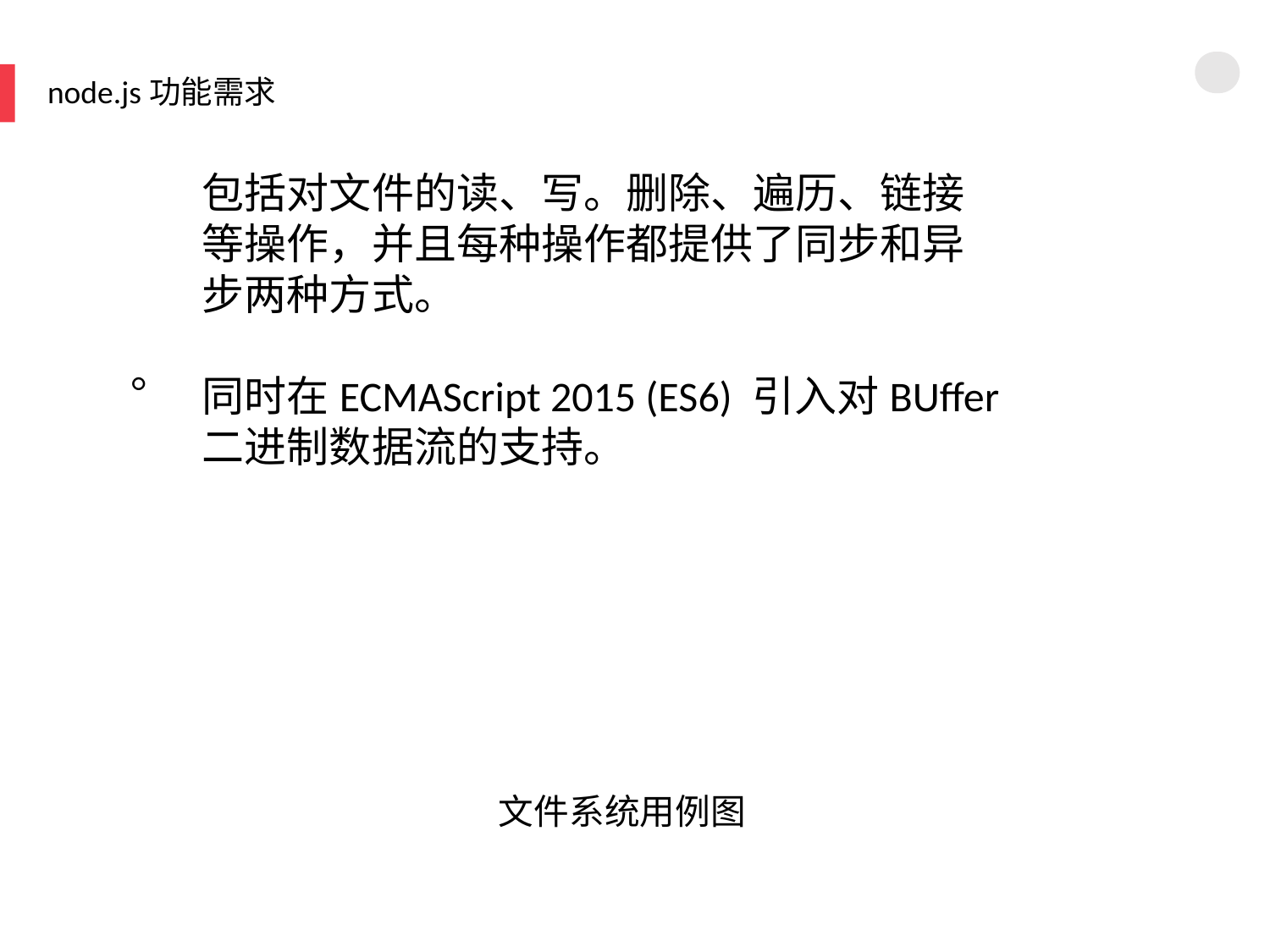

node.js功能需求
包括对文件的读、写。删除、遍历、链接等操作，并且每种操作都提供了同步和异步两种方式。

同时在ECMAScript 2015 (ES6) 引入对BUffer二进制数据流的支持。
。
文件系统用例图